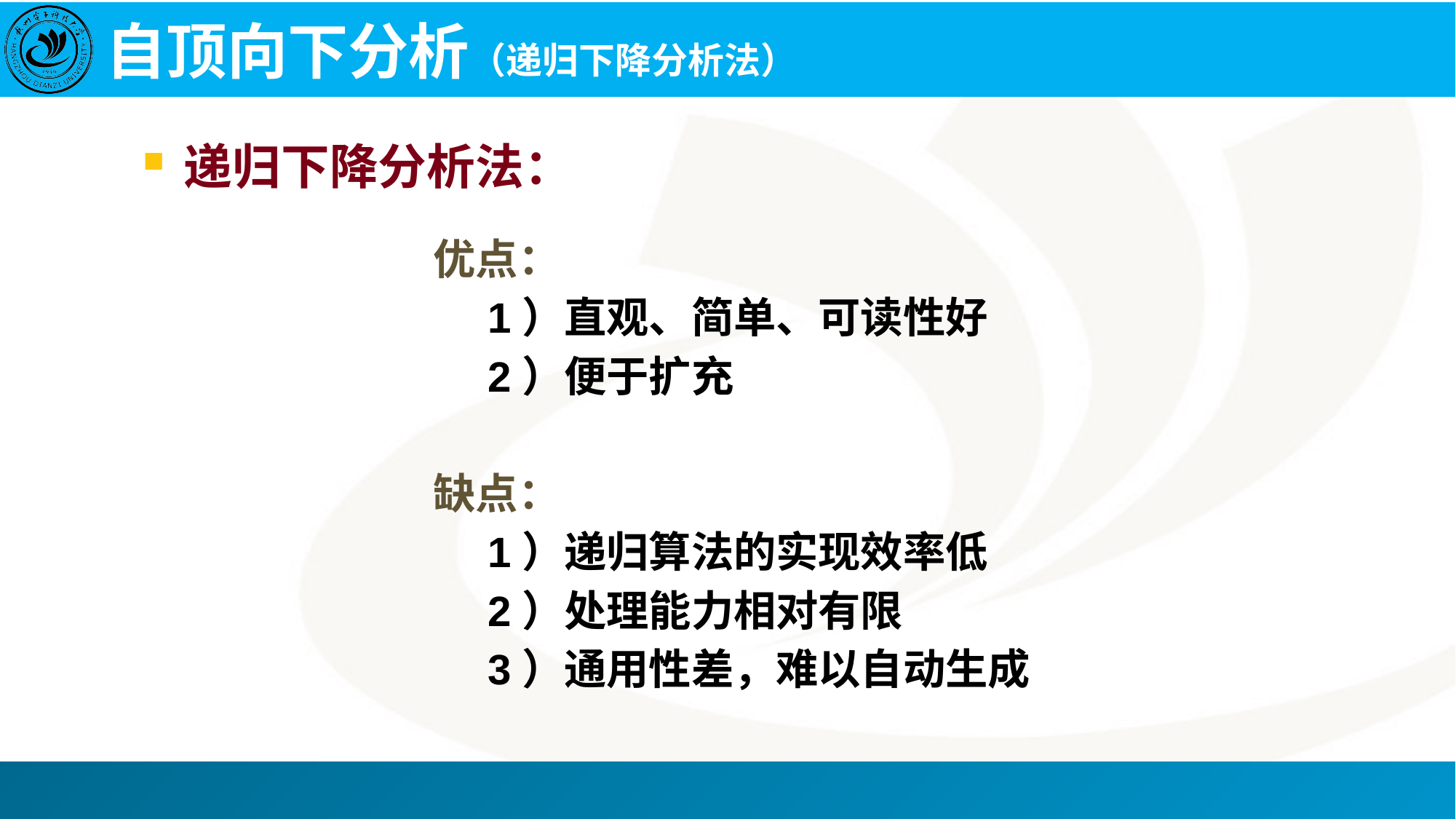

# 自顶向下分析（递归下降分析法）
递归下降分析法：
优点：
1）直观、简单、可读性好
2）便于扩充

缺点：
1）递归算法的实现效率低
2）处理能力相对有限
3）通用性差，难以自动生成
62